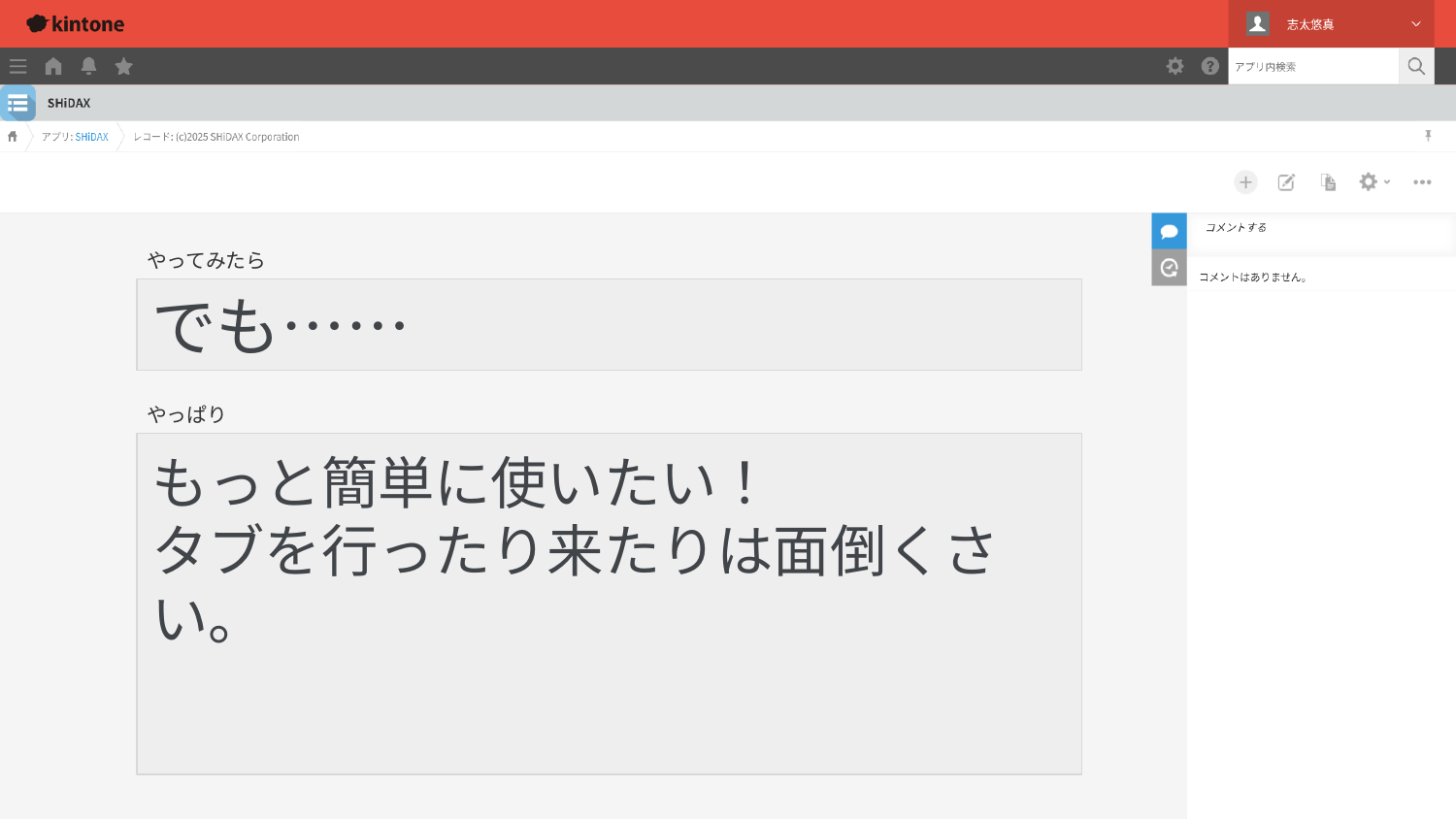

やってみたら
# でも……
やっぱり
もっと簡単に使いたい！
タブを行ったり来たりは面倒くさい。